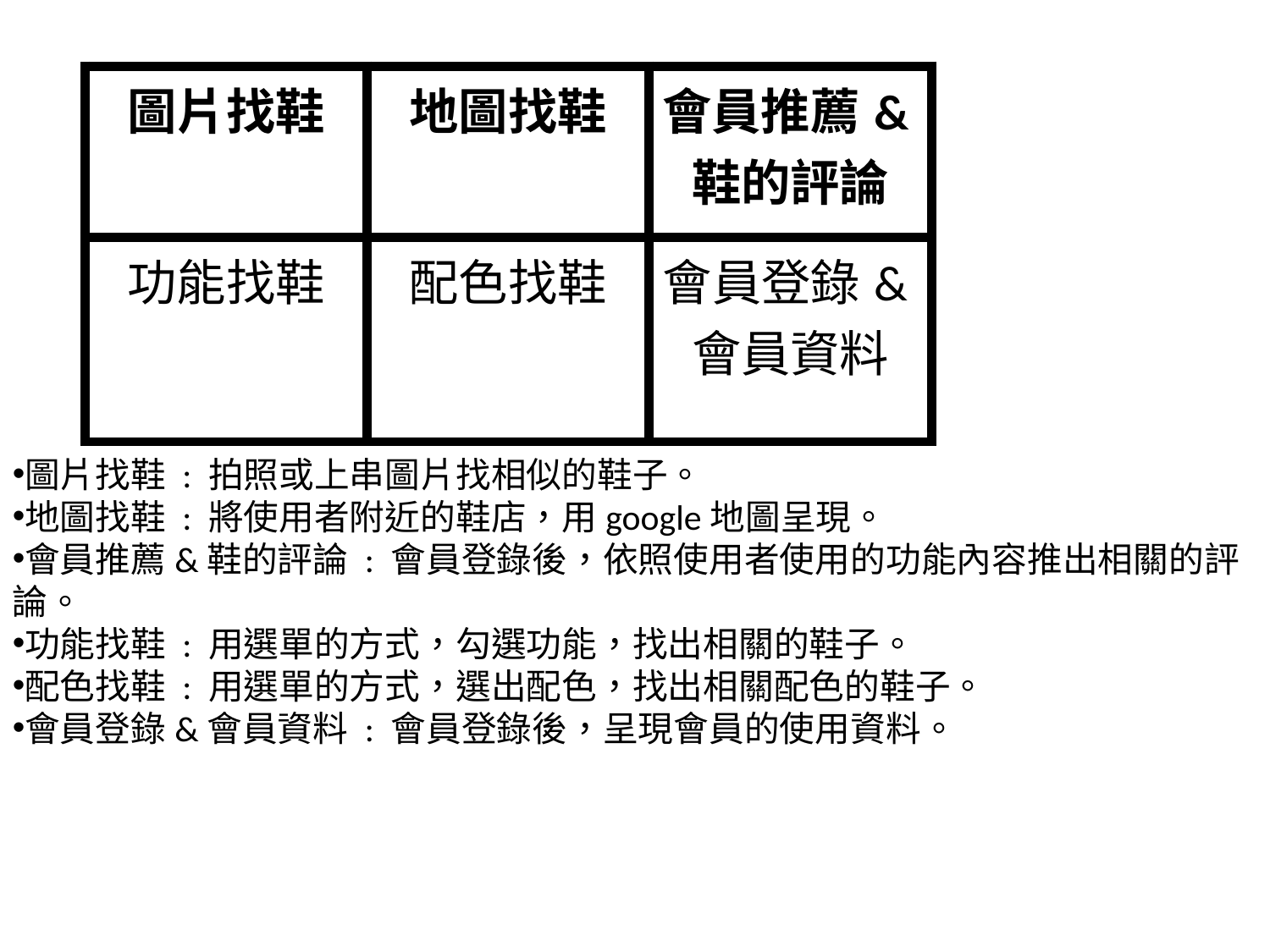

| 圖片找鞋 | 地圖找鞋 | 會員推薦&鞋的評論 |
| --- | --- | --- |
| 功能找鞋 | 配色找鞋 | 會員登錄&會員資料 |
圖片找鞋 : 拍照或上串圖片找相似的鞋子。
地圖找鞋 : 將使用者附近的鞋店，用google地圖呈現。
會員推薦&鞋的評論 : 會員登錄後，依照使用者使用的功能內容推出相關的評論。
功能找鞋 : 用選單的方式，勾選功能，找出相關的鞋子。
配色找鞋 : 用選單的方式，選出配色，找出相關配色的鞋子。
會員登錄&會員資料 : 會員登錄後，呈現會員的使用資料。